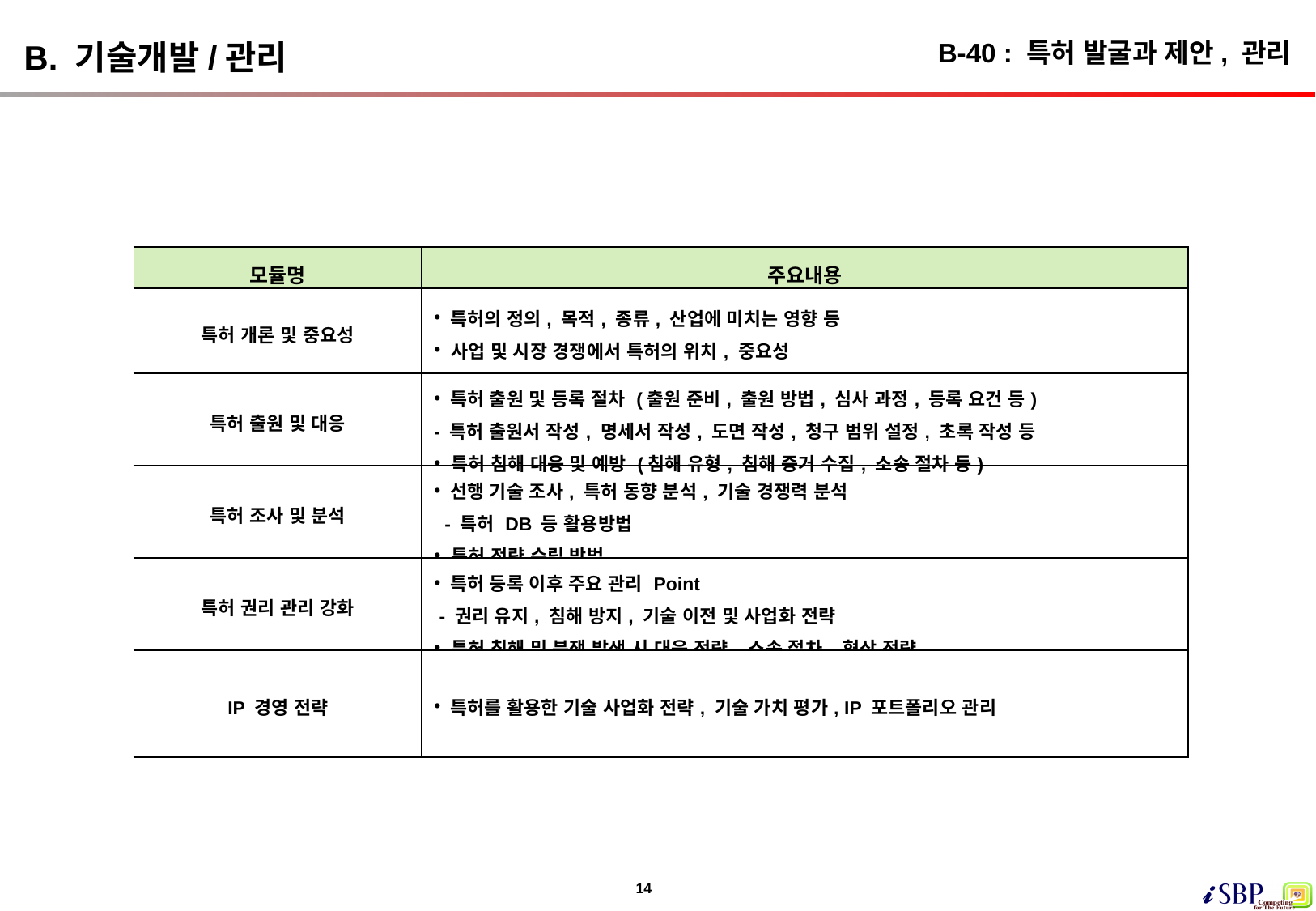

# B-40 : 특허 발굴과 제안, 관리
B. 기술개발/관리
| 모듈명 | 주요내용 |
| --- | --- |
| 특허 개론 및 중요성 | 특허의 정의, 목적, 종류, 산업에 미치는 영향 등 사업 및 시장 경쟁에서 특허의 위치, 중요성 |
| 특허 출원 및 대응 | 특허 출원 및 등록 절차 (출원 준비, 출원 방법, 심사 과정, 등록 요건 등) - 특허 출원서 작성, 명세서 작성, 도면 작성, 청구 범위 설정, 초록 작성 등 특허 침해 대응 및 예방 (침해 유형, 침해 증거 수집, 소송 절차 등) |
| 특허 조사 및 분석 | 선행 기술 조사, 특허 동향 분석, 기술 경쟁력 분석 - 특허 DB 등 활용방법 특허 전략 수립 방법 |
| 특허 권리 관리 강화 | 특허 등록 이후 주요 관리 Point - 권리 유지, 침해 방지, 기술 이전 및 사업화 전략 특허 침해 및 분쟁 발생 시 대응 전략, 소송 절차, 협상 전략 |
| IP 경영 전략 | 특허를 활용한 기술 사업화 전략, 기술 가치 평가, IP 포트폴리오 관리 |
14